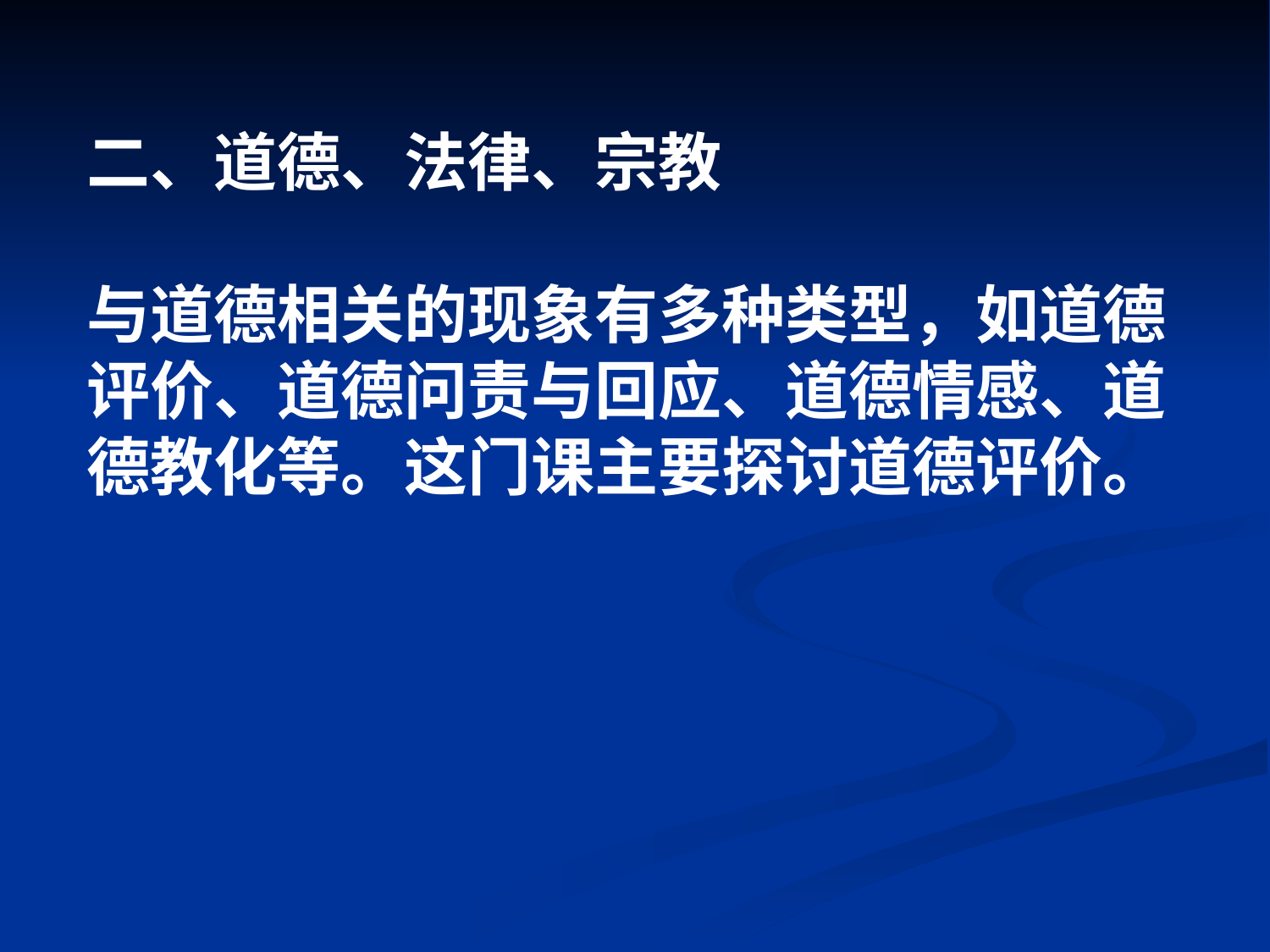

二、道德、法律、宗教

与道德相关的现象有多种类型，如道德评价、道德问责与回应、道德情感、道德教化等。这门课主要探讨道德评价。